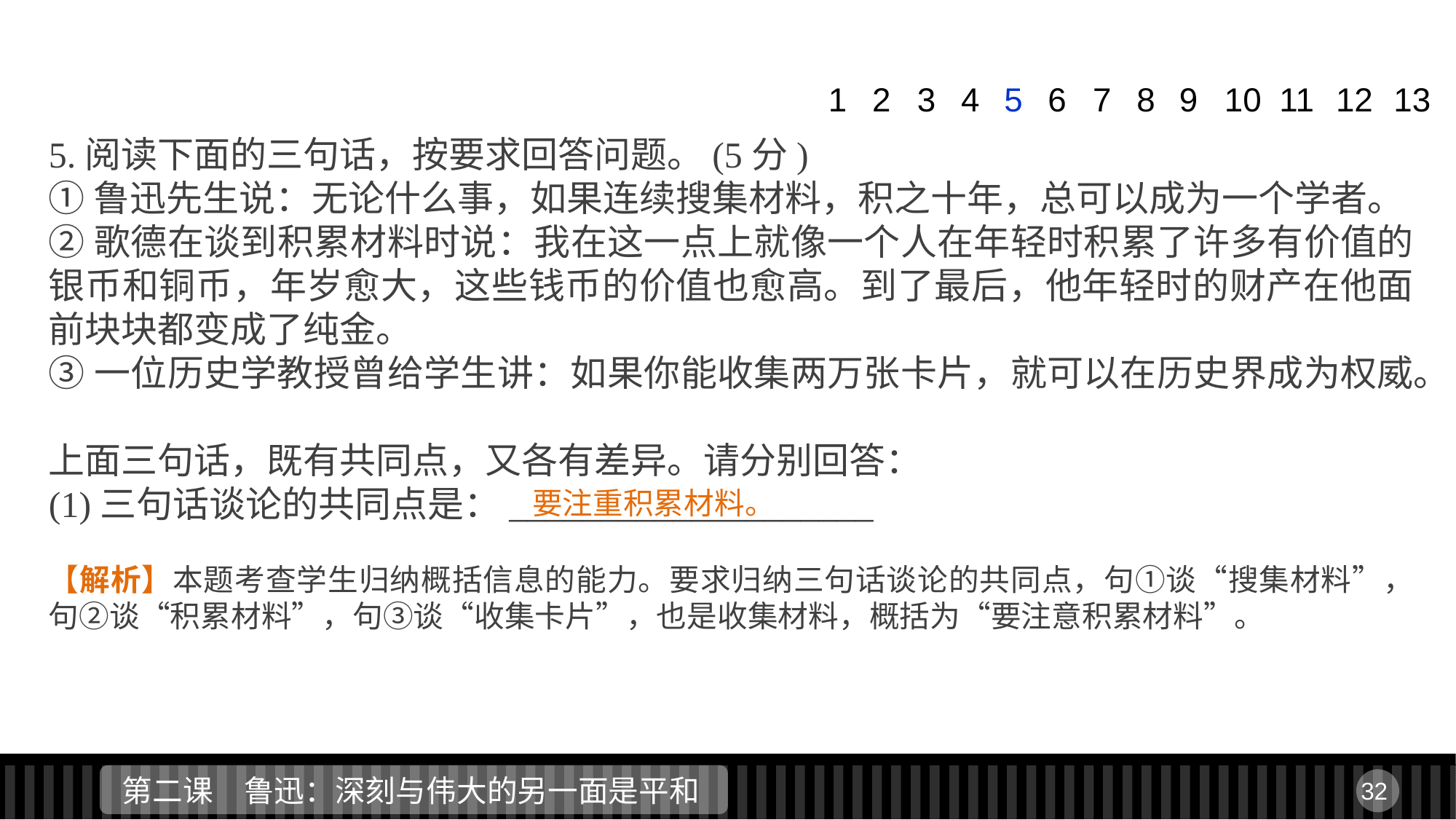

1
2
3
4
5
6
7
8
9
11
12
13
10
5.阅读下面的三句话，按要求回答问题。(5分)
①鲁迅先生说：无论什么事，如果连续搜集材料，积之十年，总可以成为一个学者。
②歌德在谈到积累材料时说：我在这一点上就像一个人在年轻时积累了许多有价值的银币和铜币，年岁愈大，这些钱币的价值也愈高。到了最后，他年轻时的财产在他面前块块都变成了纯金。
③一位历史学教授曾给学生讲：如果你能收集两万张卡片，就可以在历史界成为权威。

上面三句话，既有共同点，又各有差异。请分别回答：
(1)三句话谈论的共同点是：____________________

【解析】本题考查学生归纳概括信息的能力。要求归纳三句话谈论的共同点，句①谈“搜集材料”，句②谈“积累材料”，句③谈“收集卡片”，也是收集材料，概括为“要注意积累材料”。
要注重积累材料。